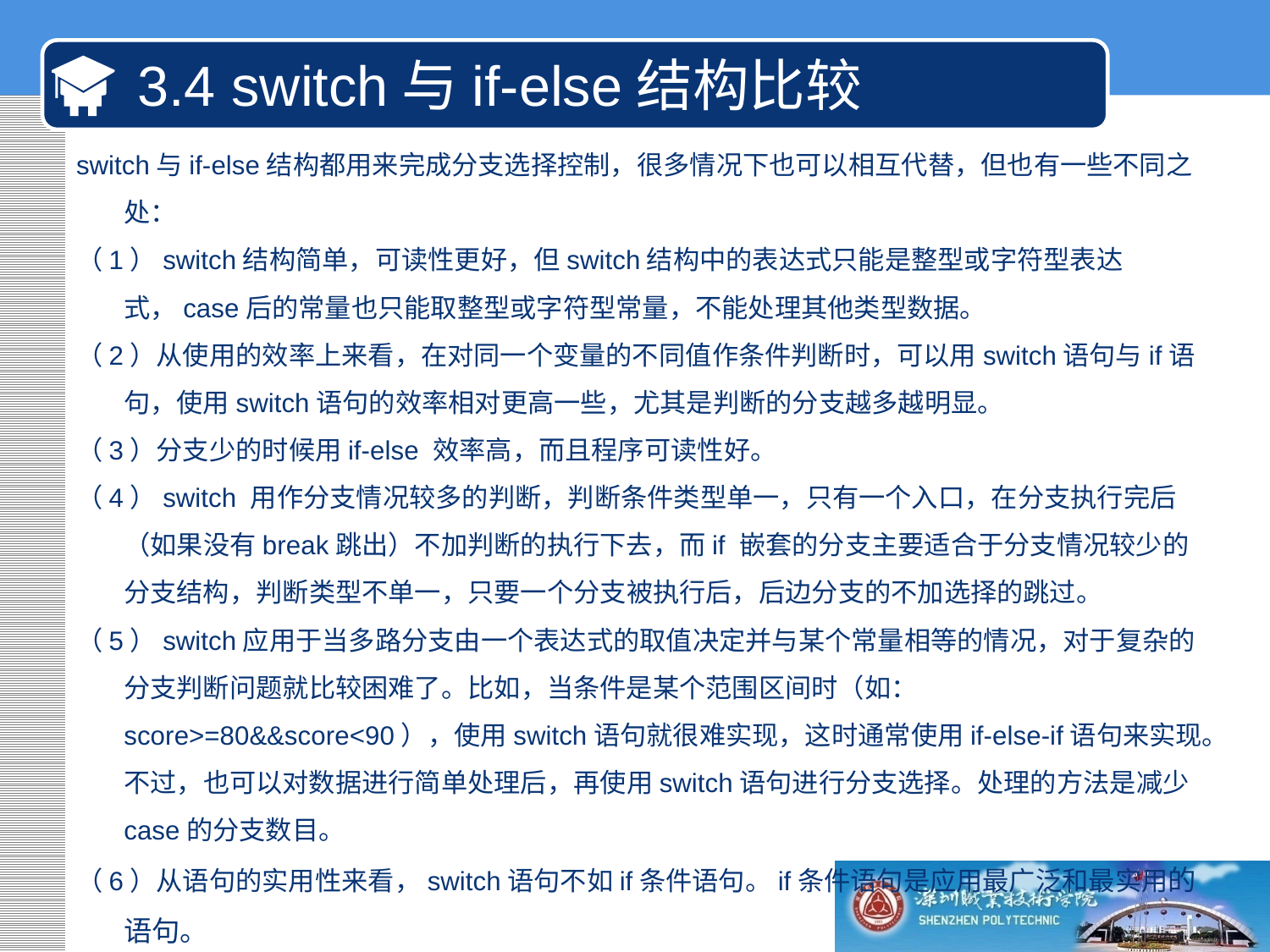

# 3.4 switch与if-else结构比较
switch与if-else结构都用来完成分支选择控制，很多情况下也可以相互代替，但也有一些不同之处：
（1）switch结构简单，可读性更好，但switch结构中的表达式只能是整型或字符型表达式，case后的常量也只能取整型或字符型常量，不能处理其他类型数据。
（2）从使用的效率上来看，在对同一个变量的不同值作条件判断时，可以用switch语句与if语句，使用switch语句的效率相对更高一些，尤其是判断的分支越多越明显。
（3）分支少的时候用if-else 效率高，而且程序可读性好。
（4）switch 用作分支情况较多的判断，判断条件类型单一，只有一个入口，在分支执行完后（如果没有break跳出）不加判断的执行下去，而if 嵌套的分支主要适合于分支情况较少的分支结构，判断类型不单一，只要一个分支被执行后，后边分支的不加选择的跳过。
（5）switch应用于当多路分支由一个表达式的取值决定并与某个常量相等的情况，对于复杂的分支判断问题就比较困难了。比如，当条件是某个范围区间时（如：score>=80&&score<90），使用switch语句就很难实现，这时通常使用if-else-if语句来实现。不过，也可以对数据进行简单处理后，再使用switch语句进行分支选择。处理的方法是减少case的分支数目。
（6）从语句的实用性来看，switch语句不如if条件语句。if条件语句是应用最广泛和最实用的语句。